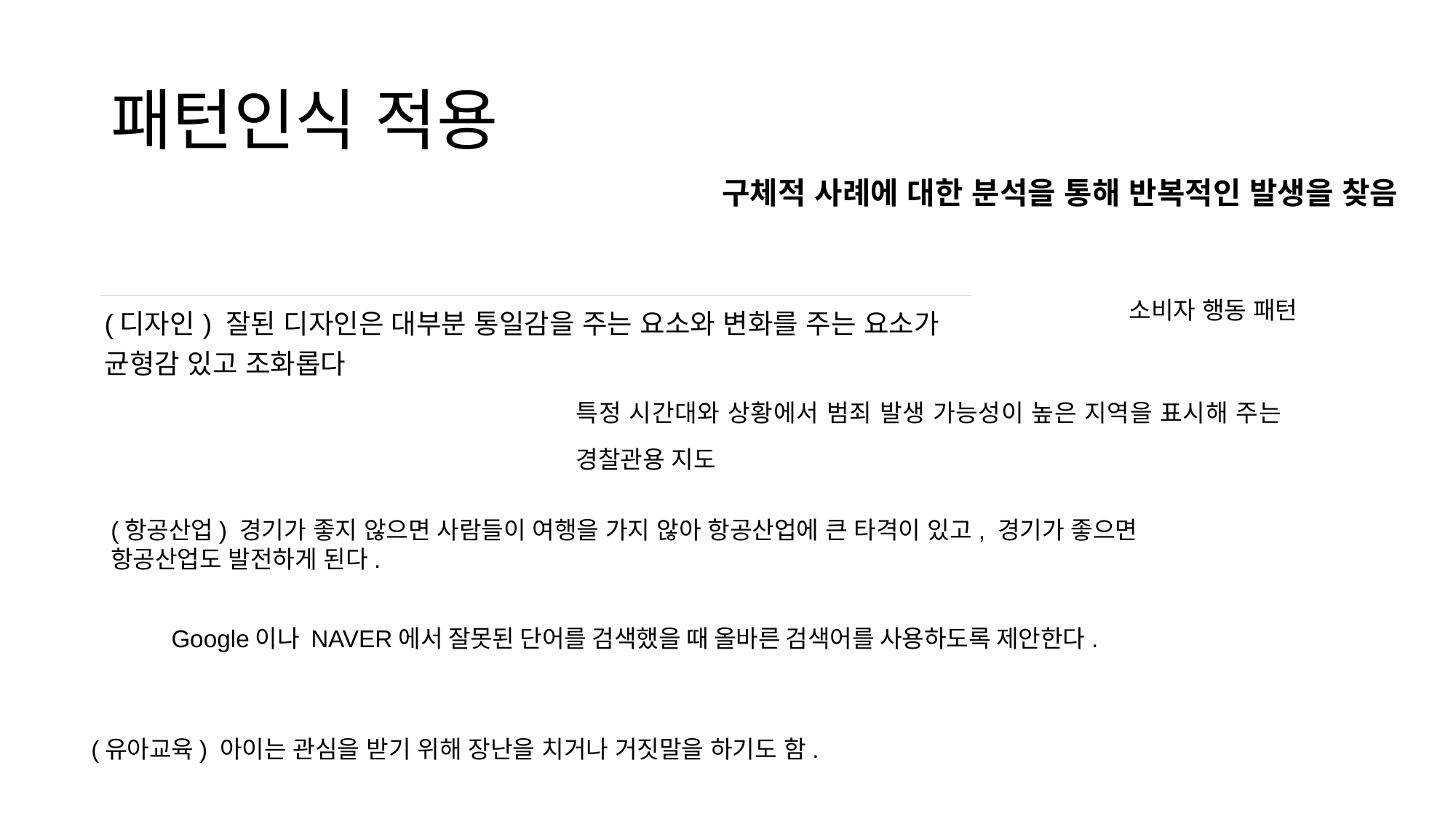

# 패턴인식 적용
구체적 사례에 대한 분석을 통해 반복적인 발생을 찾음
소비자 행동 패턴
| (디자인) 잘된 디자인은 대부분 통일감을 주는 요소와 변화를 주는 요소가 균형감 있고 조화롭다 |
| --- |
특정 시간대와 상황에서 범죄 발생 가능성이 높은 지역을 표시해 주는 경찰관용 지도
(항공산업) 경기가 좋지 않으면 사람들이 여행을 가지 않아 항공산업에 큰 타격이 있고, 경기가 좋으면 항공산업도 발전하게 된다.
Google이나 NAVER에서 잘못된 단어를 검색했을 때 올바른 검색어를 사용하도록 제안한다.
(유아교육) 아이는 관심을 받기 위해 장난을 치거나 거짓말을 하기도 함.